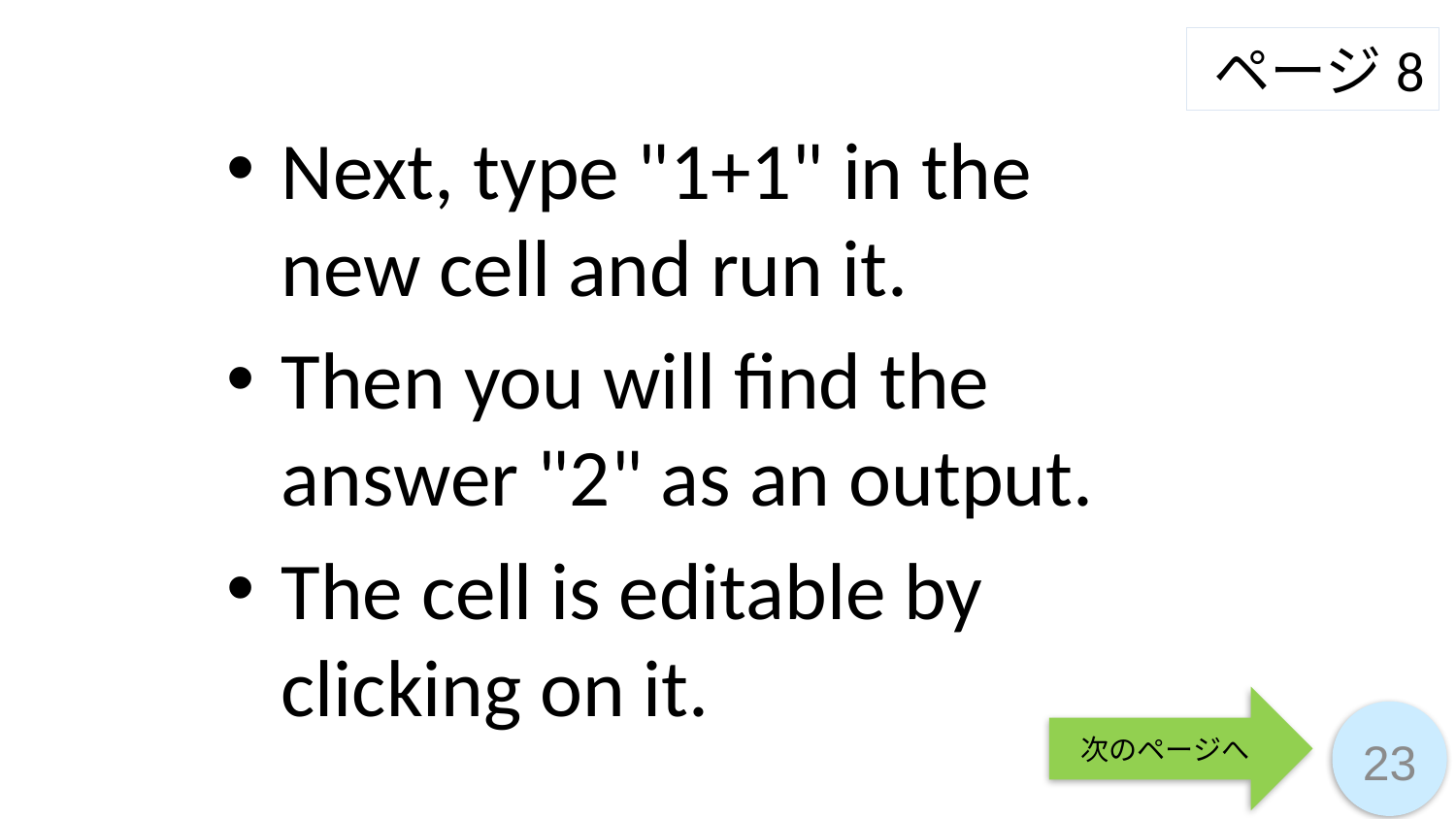

ページ8
Next, type "1+1" in the new cell and run it.
Then you will find the answer "2" as an output.
The cell is editable by clicking on it.
次のページへ
23